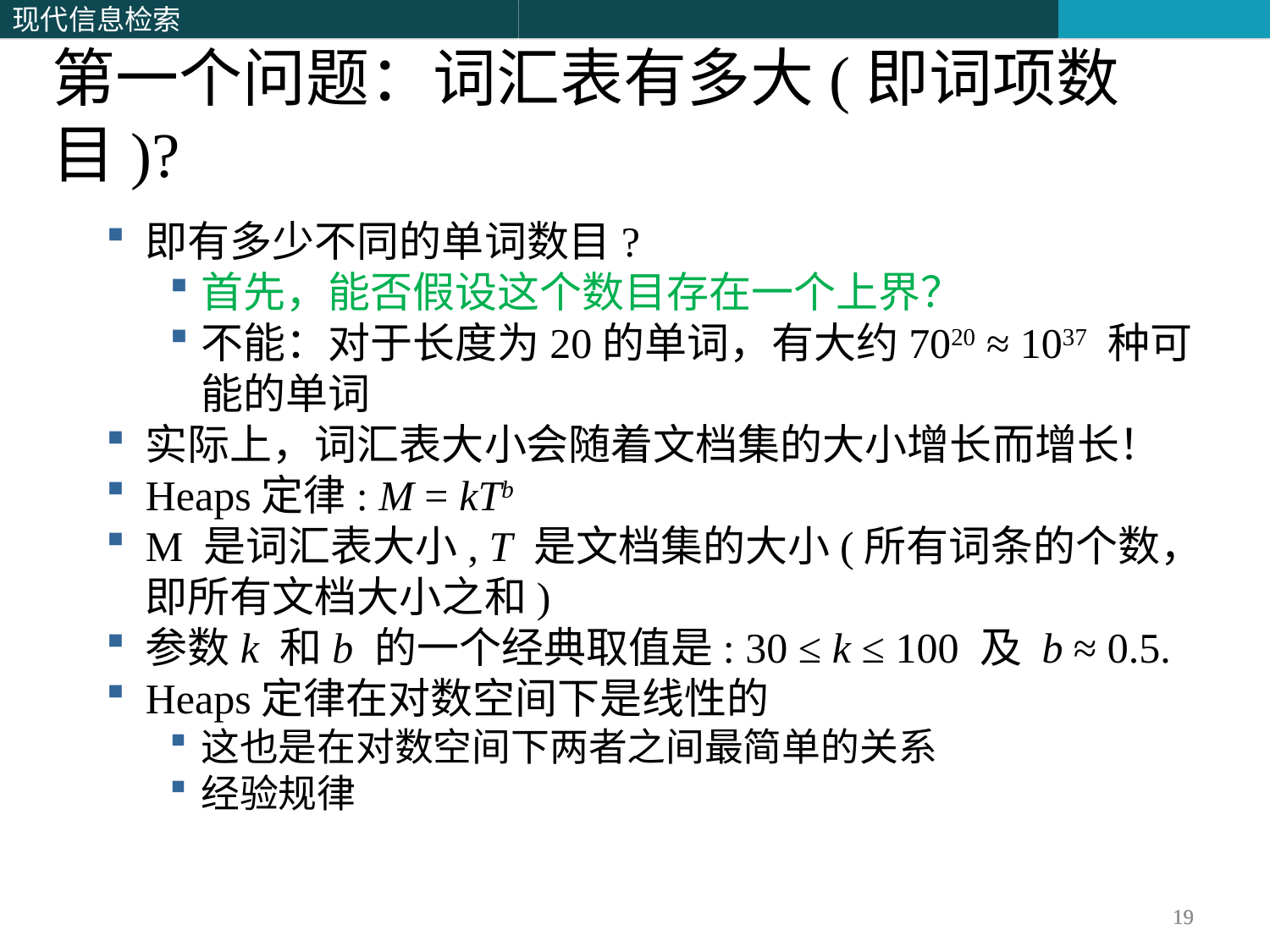

第一个问题：词汇表有多大(即词项数目)?
即有多少不同的单词数目?
首先，能否假设这个数目存在一个上界？
不能：对于长度为20的单词，有大约7020 ≈ 1037 种可能的单词
实际上，词汇表大小会随着文档集的大小增长而增长！
Heaps定律: M = kTb
M 是词汇表大小, T 是文档集的大小(所有词条的个数，即所有文档大小之和)
参数k 和b 的一个经典取值是: 30 ≤ k ≤ 100 及 b ≈ 0.5.
Heaps定律在对数空间下是线性的
这也是在对数空间下两者之间最简单的关系
经验规律
19
19